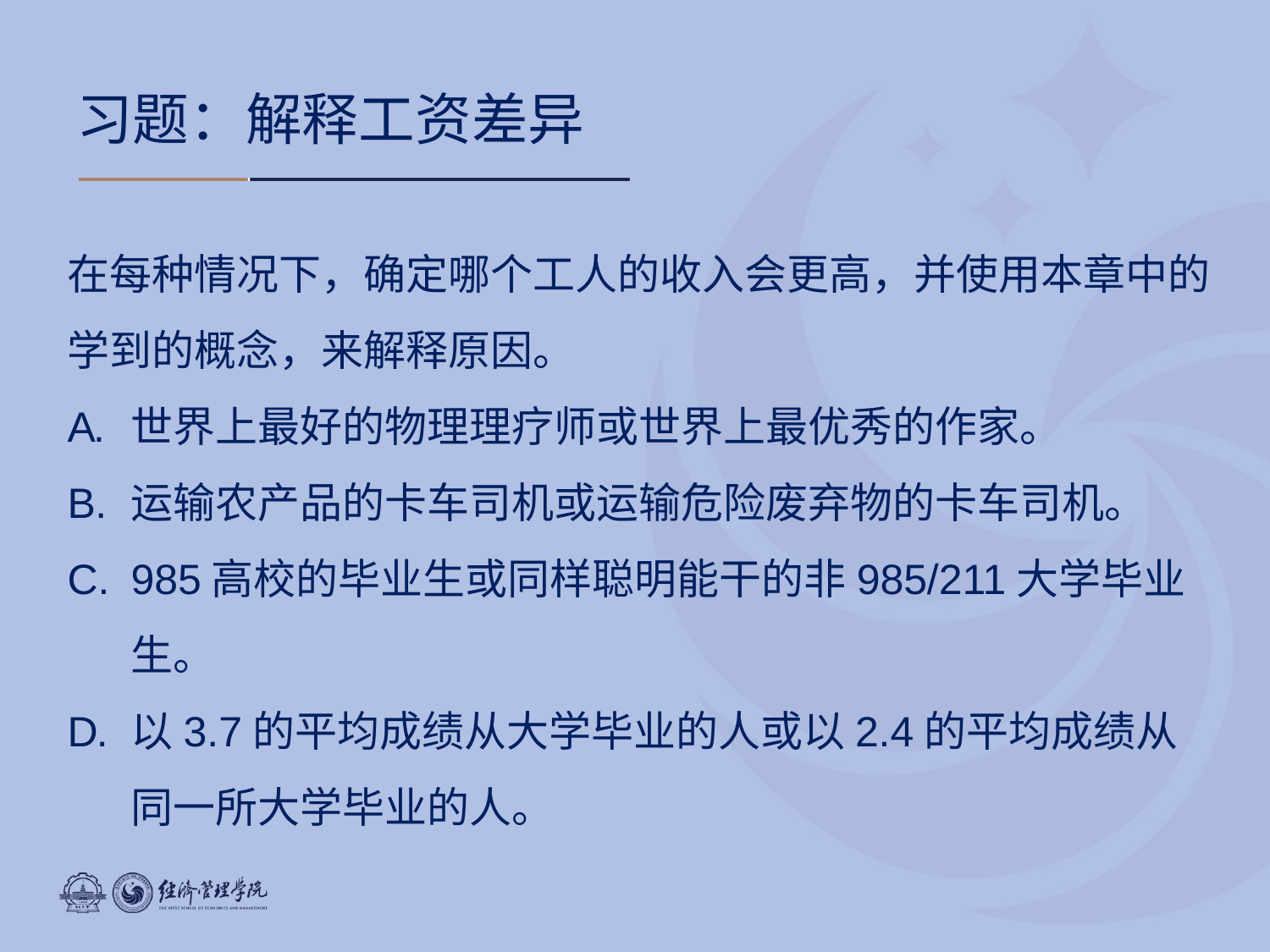

# 习题：解释工资差异
在每种情况下，确定哪个工人的收入会更高，并使用本章中的学到的概念，来解释原因。
世界上最好的物理理疗师或世界上最优秀的作家。
运输农产品的卡车司机或运输危险废弃物的卡车司机。
985高校的毕业生或同样聪明能干的非985/211大学毕业生。
以3.7的平均成绩从大学毕业的人或以2.4的平均成绩从同一所大学毕业的人。